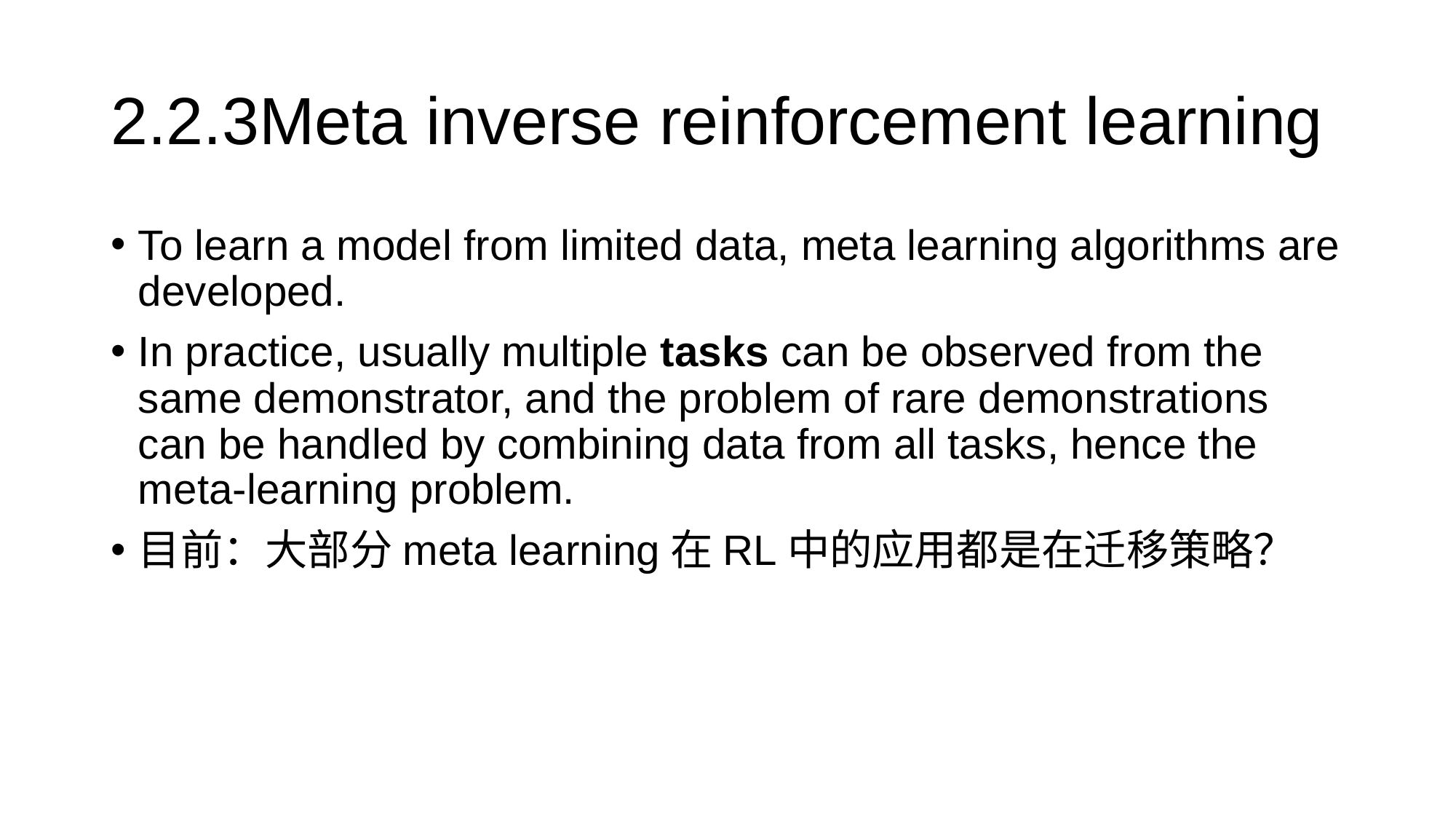

# 2.2.3Meta inverse reinforcement learning
To learn a model from limited data, meta learning algorithms are developed.
In practice, usually multiple tasks can be observed from the same demonstrator, and the problem of rare demonstrations can be handled by combining data from all tasks, hence the meta-learning problem.
目前：大部分meta learning在RL中的应用都是在迁移策略？